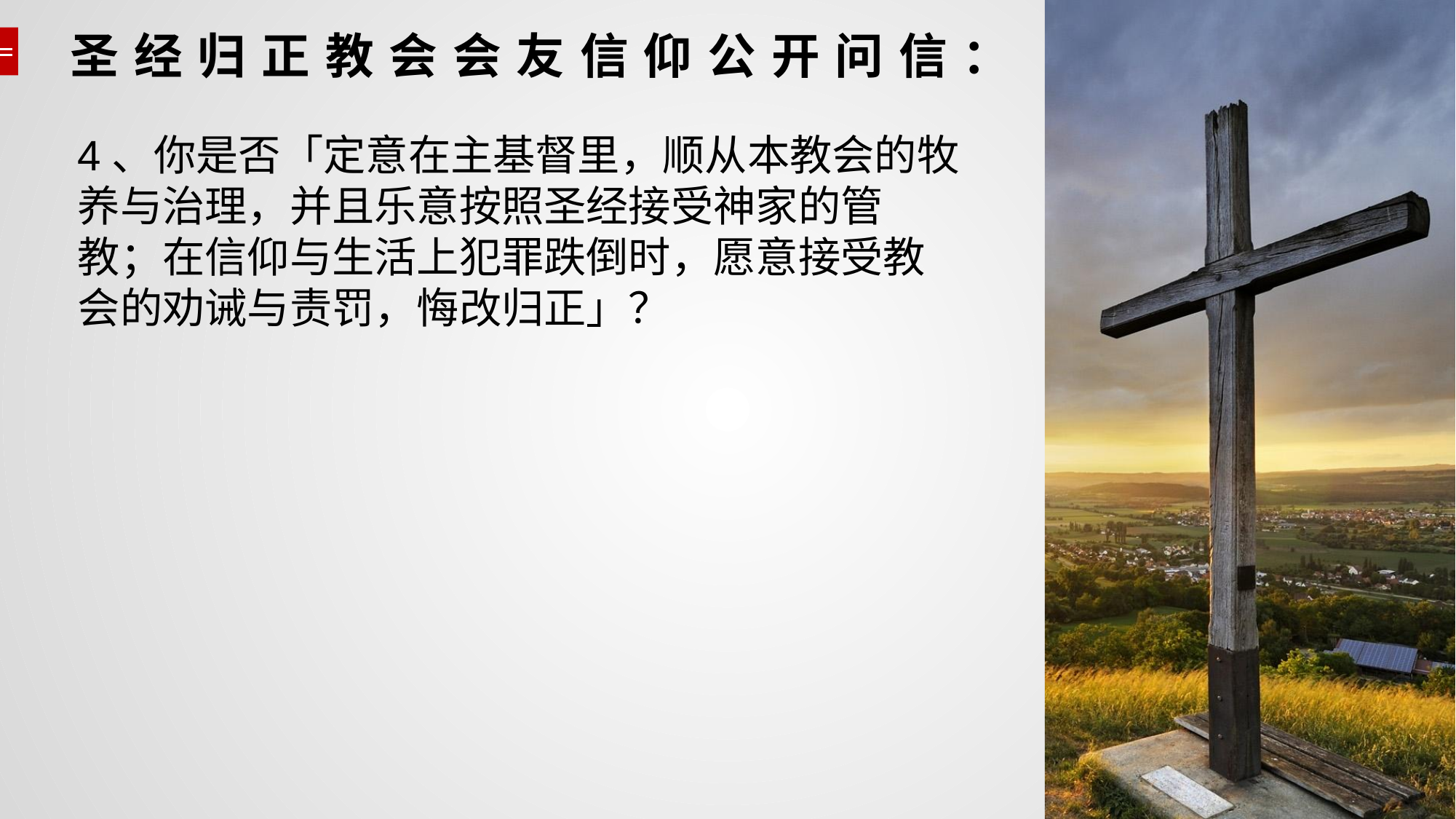

圣经归正教会会友信仰公开问信：
4、你是否「定意在主基督里，顺从本教会的牧养与治理，并且乐意按照圣经接受神家的管教；在信仰与生活上犯罪跌倒时，愿意接受教会的劝诫与责罚，悔改归正」？